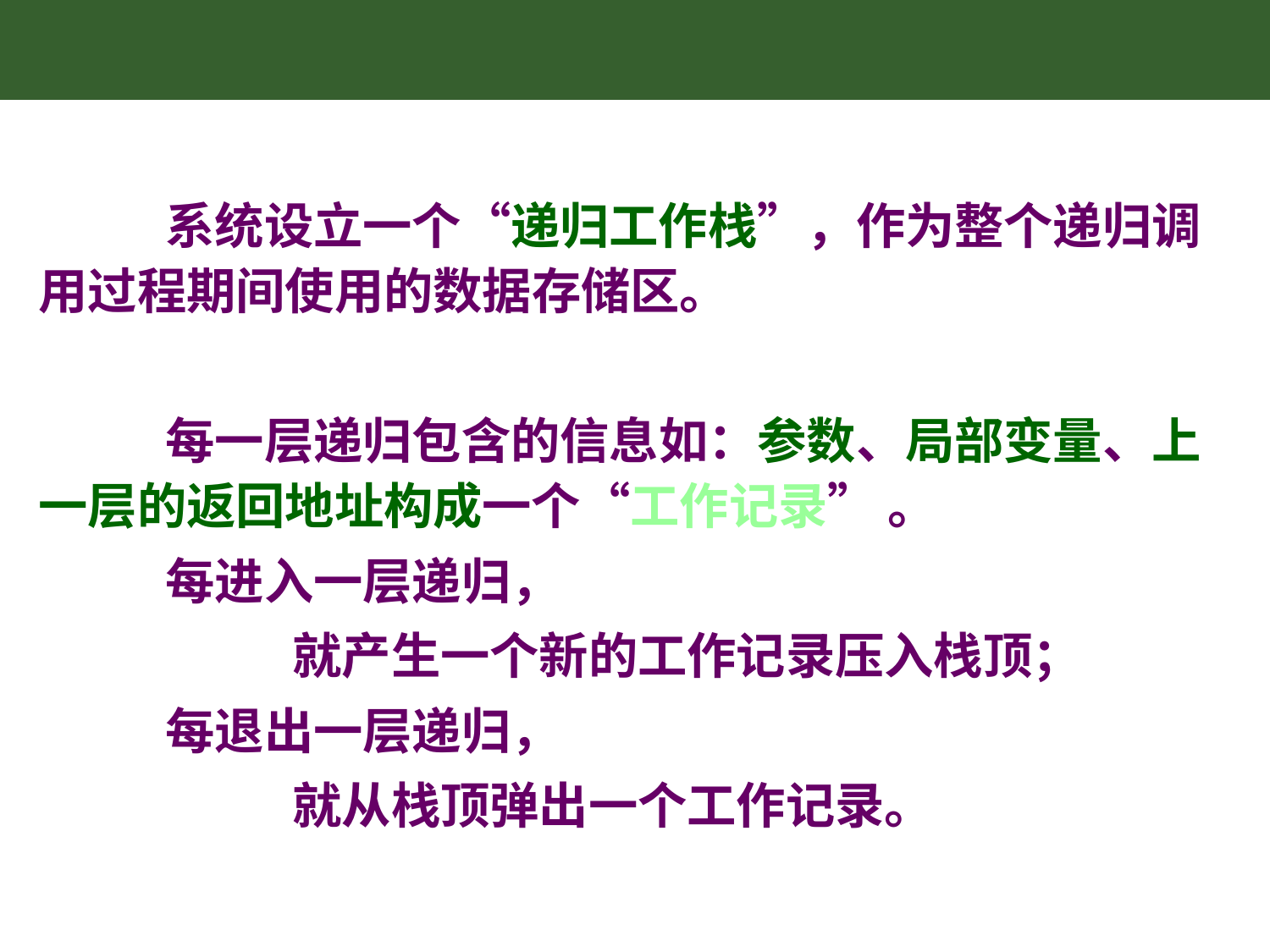

系统设立一个“递归工作栈”，作为整个递归调用过程期间使用的数据存储区。

	每一层递归包含的信息如：参数、局部变量、上一层的返回地址构成一个“工作记录” 。
	每进入一层递归，
		就产生一个新的工作记录压入栈顶；
	每退出一层递归，
		就从栈顶弹出一个工作记录。